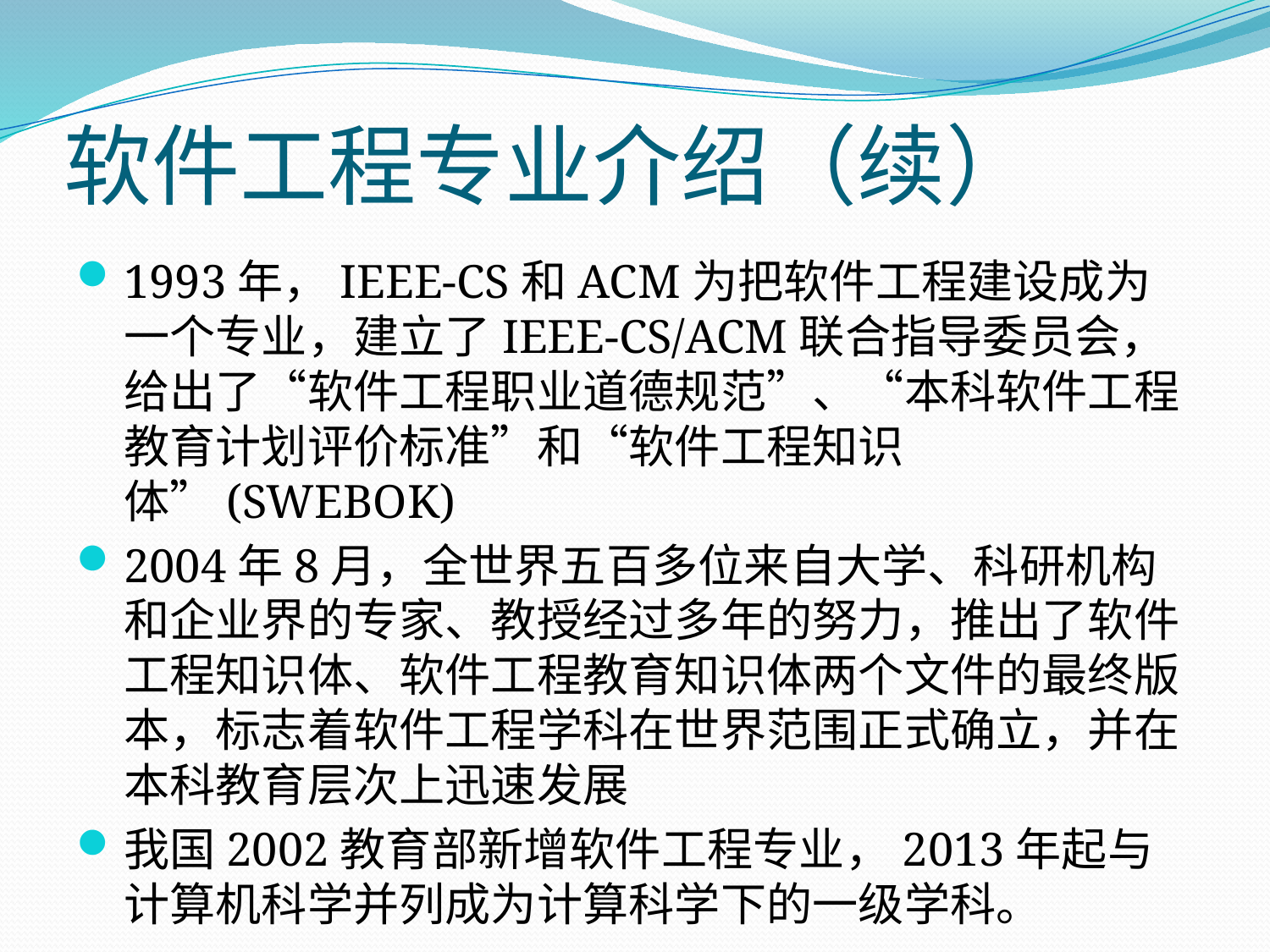

# 软件工程专业介绍（续）
1993年，IEEE-CS和ACM为把软件工程建设成为一个专业，建立了IEEE-CS/ACM联合指导委员会，给出了“软件工程职业道德规范”、“本科软件工程教育计划评价标准”和“软件工程知识体”(SWEBOK)
2004年8月，全世界五百多位来自大学、科研机构和企业界的专家、教授经过多年的努力，推出了软件工程知识体、软件工程教育知识体两个文件的最终版本，标志着软件工程学科在世界范围正式确立，并在本科教育层次上迅速发展
我国2002教育部新增软件工程专业，2013年起与计算机科学并列成为计算科学下的一级学科。